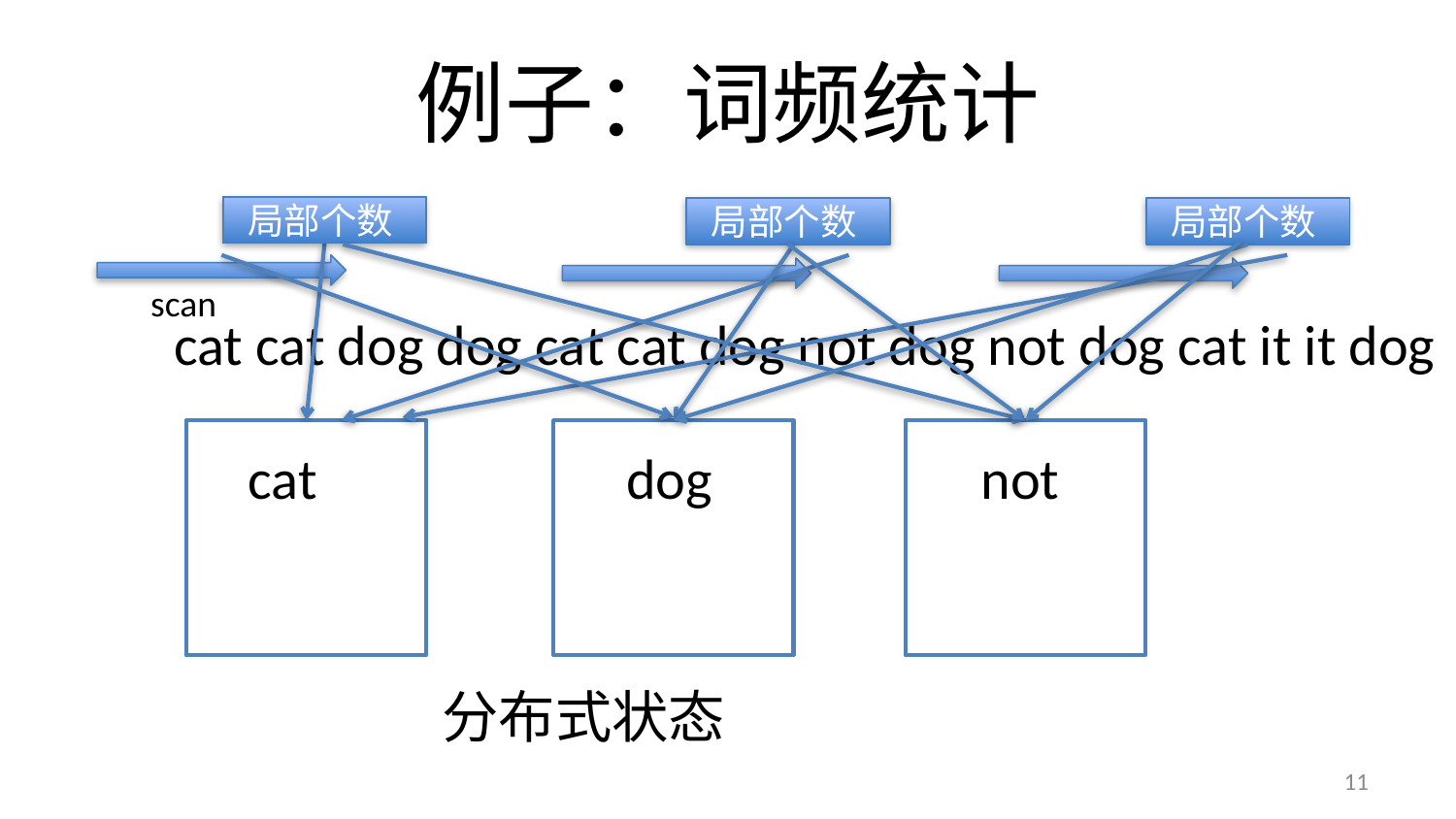

# 例子：词频统计
局部个数
局部个数
局部个数

scan
cat cat dog dog cat cat dog not dog not dog cat it it dog  ……

cat

dog

not

分布式状态
11